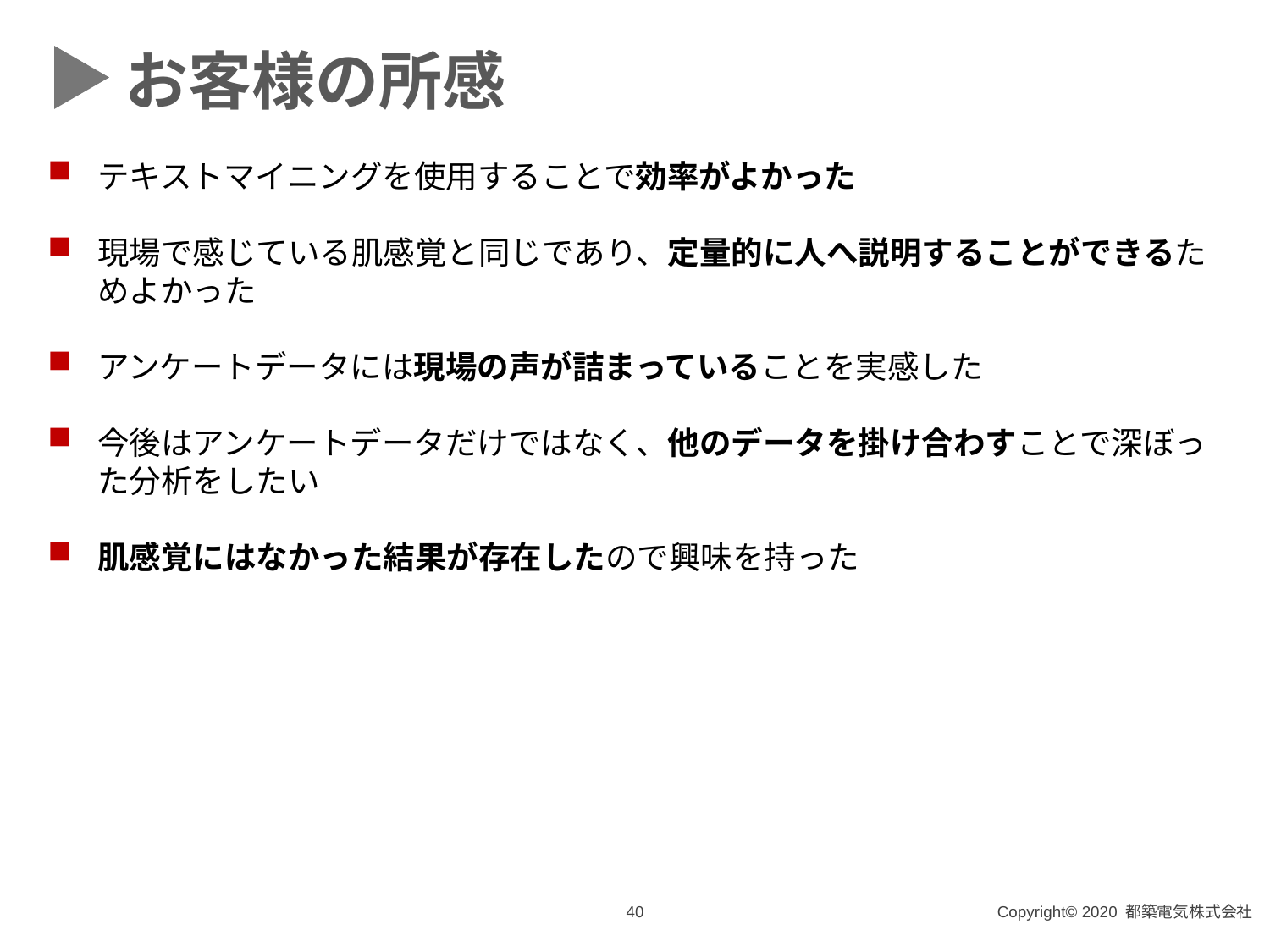

お客様の所感

テキストマイニングを使用することで効率がよかった

現場で感じている肌感覚と同じであり、定量的に人へ説明することができるためよかった

アンケートデータには現場の声が詰まっていることを実感した

今後はアンケートデータだけではなく、他のデータを掛け合わすことで深ぼった分析をしたい

肌感覚にはなかった結果が存在したので興味を持った
40
Copyright© 2020 都築電気株式会社